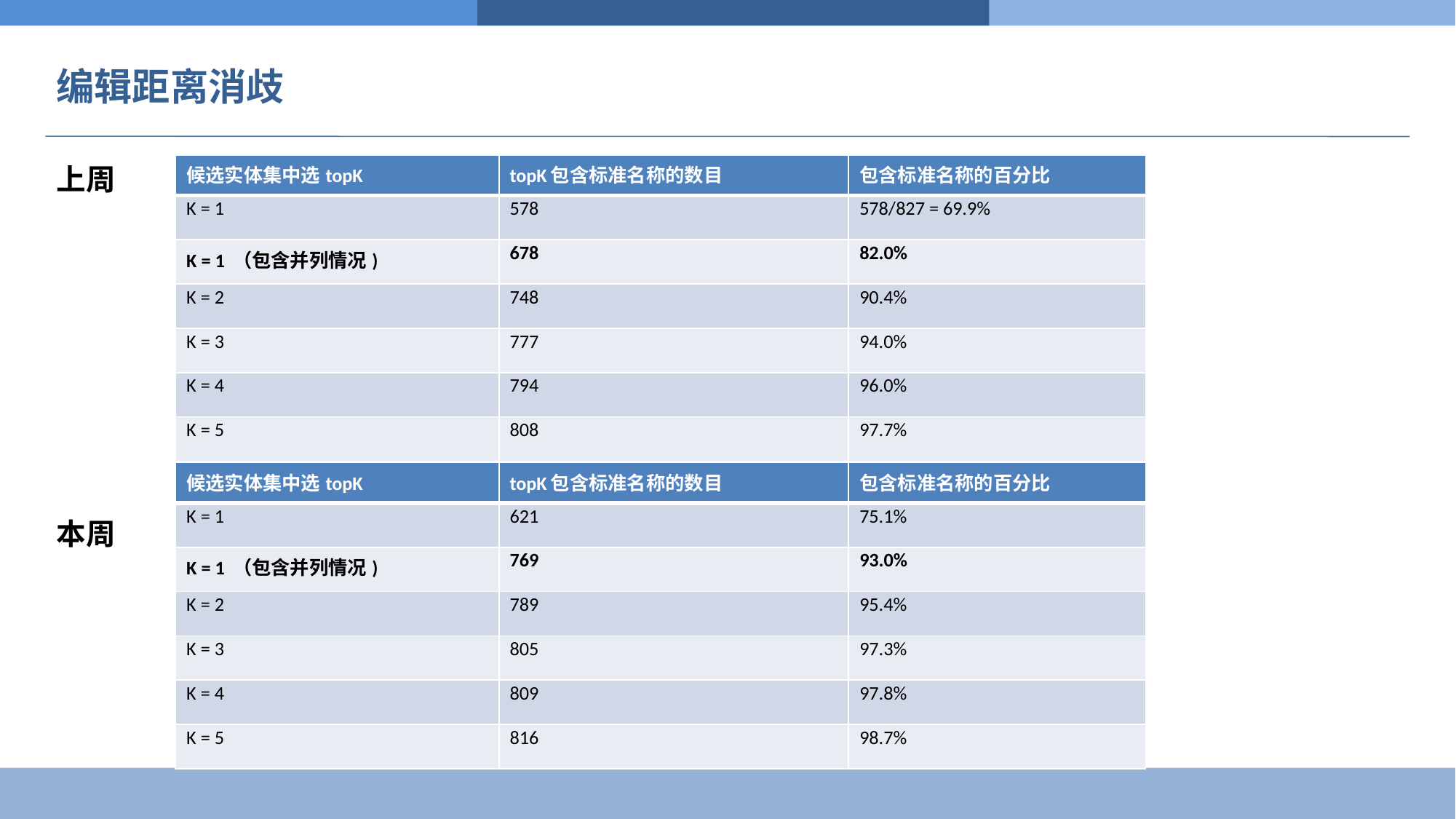

# 编辑距离消歧
| 候选实体集中选topK | topK包含标准名称的数目 | 包含标准名称的百分比 |
| --- | --- | --- |
| K = 1 | 578 | 578/827 = 69.9% |
| K = 1 （包含并列情况) | 678 | 82.0% |
| K = 2 | 748 | 90.4% |
| K = 3 | 777 | 94.0% |
| K = 4 | 794 | 96.0% |
| K = 5 | 808 | 97.7% |
上周

本周
| 候选实体集中选topK | topK包含标准名称的数目 | 包含标准名称的百分比 |
| --- | --- | --- |
| K = 1 | 621 | 75.1% |
| K = 1 （包含并列情况) | 769 | 93.0% |
| K = 2 | 789 | 95.4% |
| K = 3 | 805 | 97.3% |
| K = 4 | 809 | 97.8% |
| K = 5 | 816 | 98.7% |